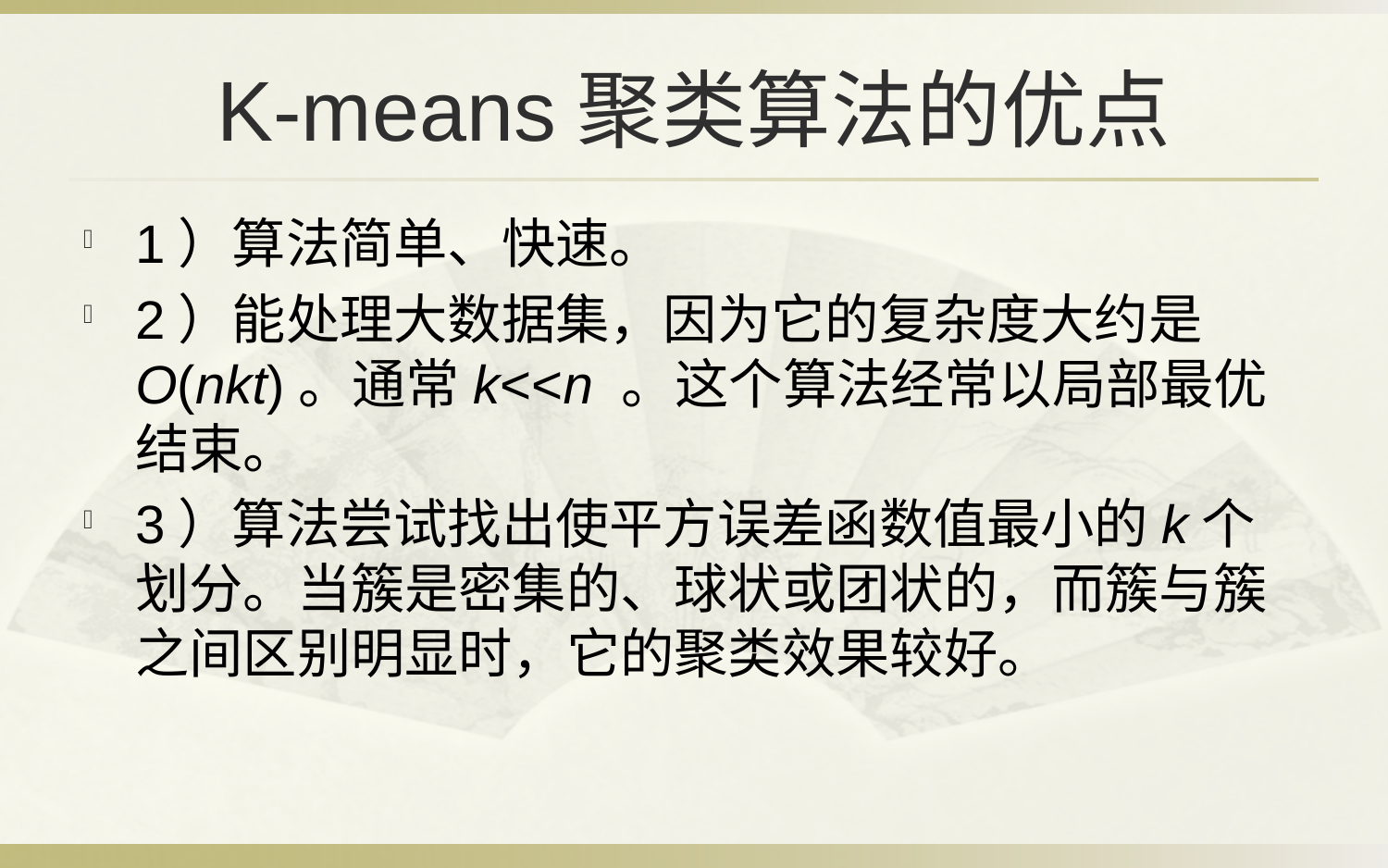

# K-means聚类算法的优点
1）算法简单、快速。
2）能处理大数据集，因为它的复杂度大约是O(nkt)。通常k<<n 。这个算法经常以局部最优结束。
3）算法尝试找出使平方误差函数值最小的k个划分。当簇是密集的、球状或团状的，而簇与簇之间区别明显时，它的聚类效果较好。